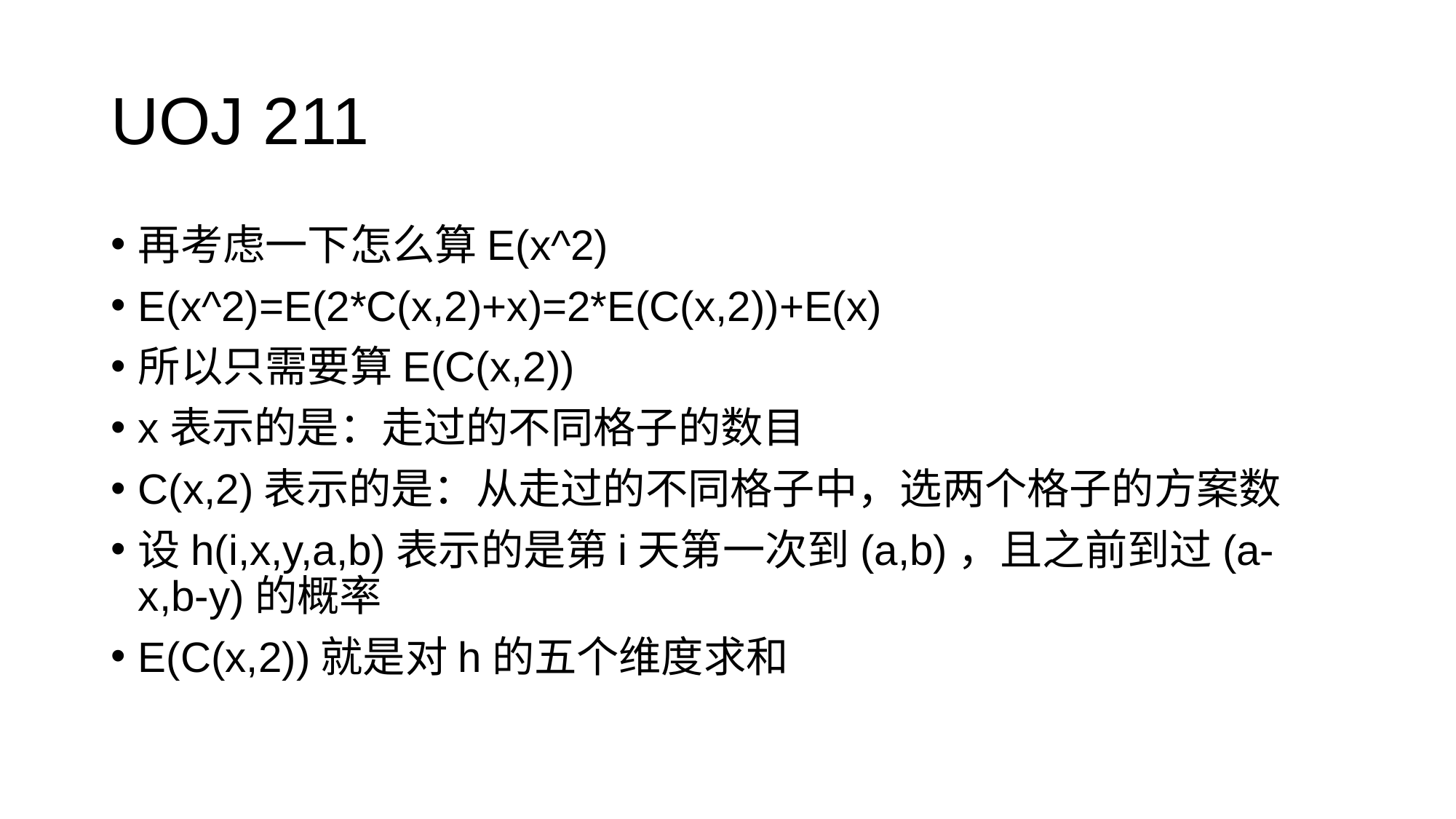

# UOJ 211
再考虑一下怎么算E(x^2)
E(x^2)=E(2*C(x,2)+x)=2*E(C(x,2))+E(x)
所以只需要算E(C(x,2))
x表示的是：走过的不同格子的数目
C(x,2)表示的是：从走过的不同格子中，选两个格子的方案数
设h(i,x,y,a,b)表示的是第i天第一次到(a,b)，且之前到过(a-x,b-y)的概率
E(C(x,2))就是对h的五个维度求和